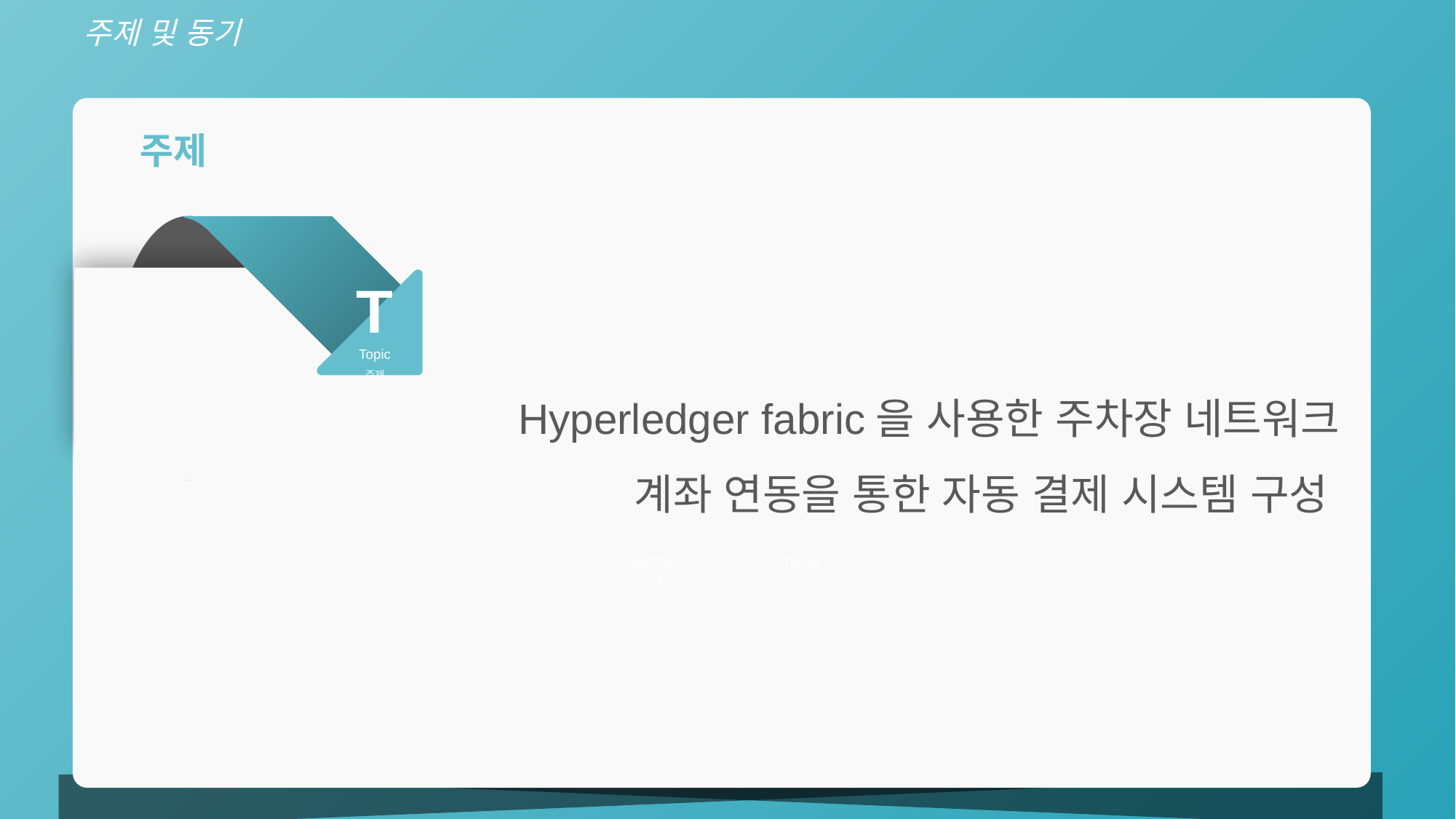

주제 및 동기

주제

T
Topic
주제
Hyperledger fabric을 사용한 주차장 네트워크
계좌 연동을 통한 자동 결제 시스템 구성

Opportunity
기회

Threat
위협